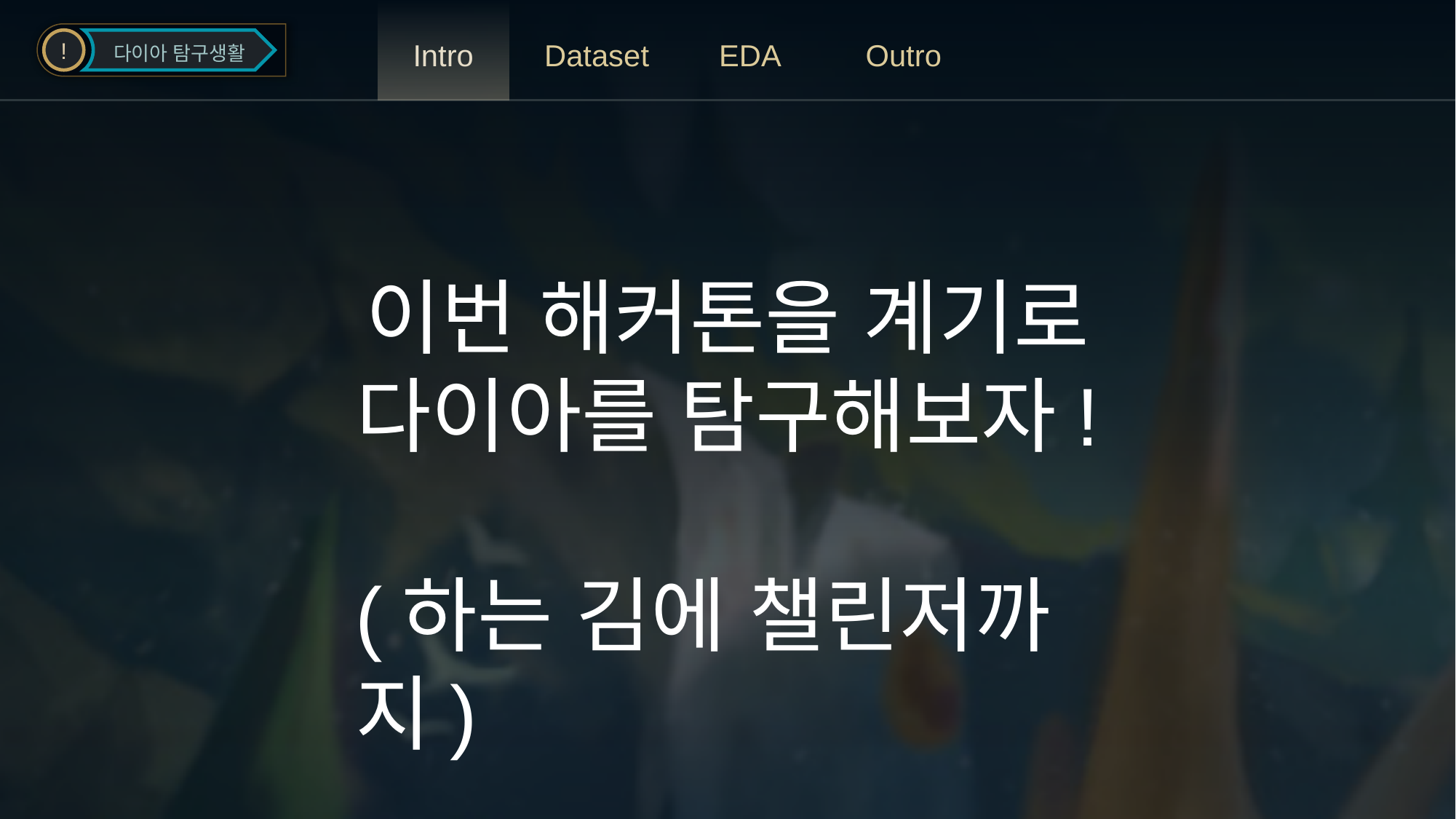

!
다이아 탐구생활
Intro
Dataset
EDA
Outro
이번 해커톤을 계기로
다이아를 탐구해보자!
(하는 김에 챌린저까지)